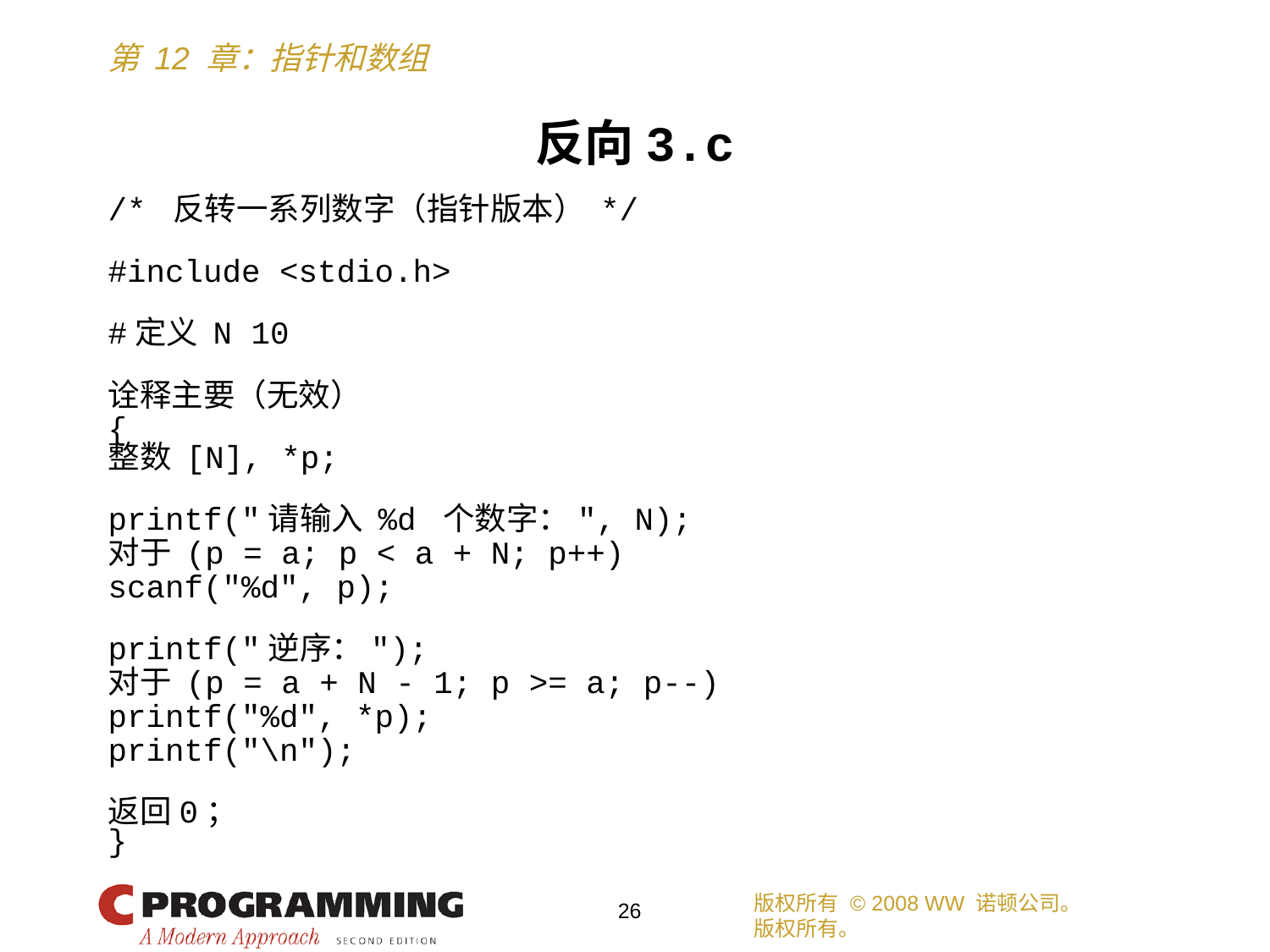

反向3.c

/* 反转一系列数字（指针版本） */

#include <stdio.h>

#定义 N 10

诠释主要（无效）
{
整数 [N], *p;

printf("请输入 %d 个数字：", N);
对于 (p = a; p < a + N; p++)
scanf("%d", p);

printf("逆序：");
对于 (p = a + N - 1; p >= a; p--)
printf("%d", *p);
printf("\n");

返回0；
}
版权所有 © 2008 WW 诺顿公司。
版权所有。
26